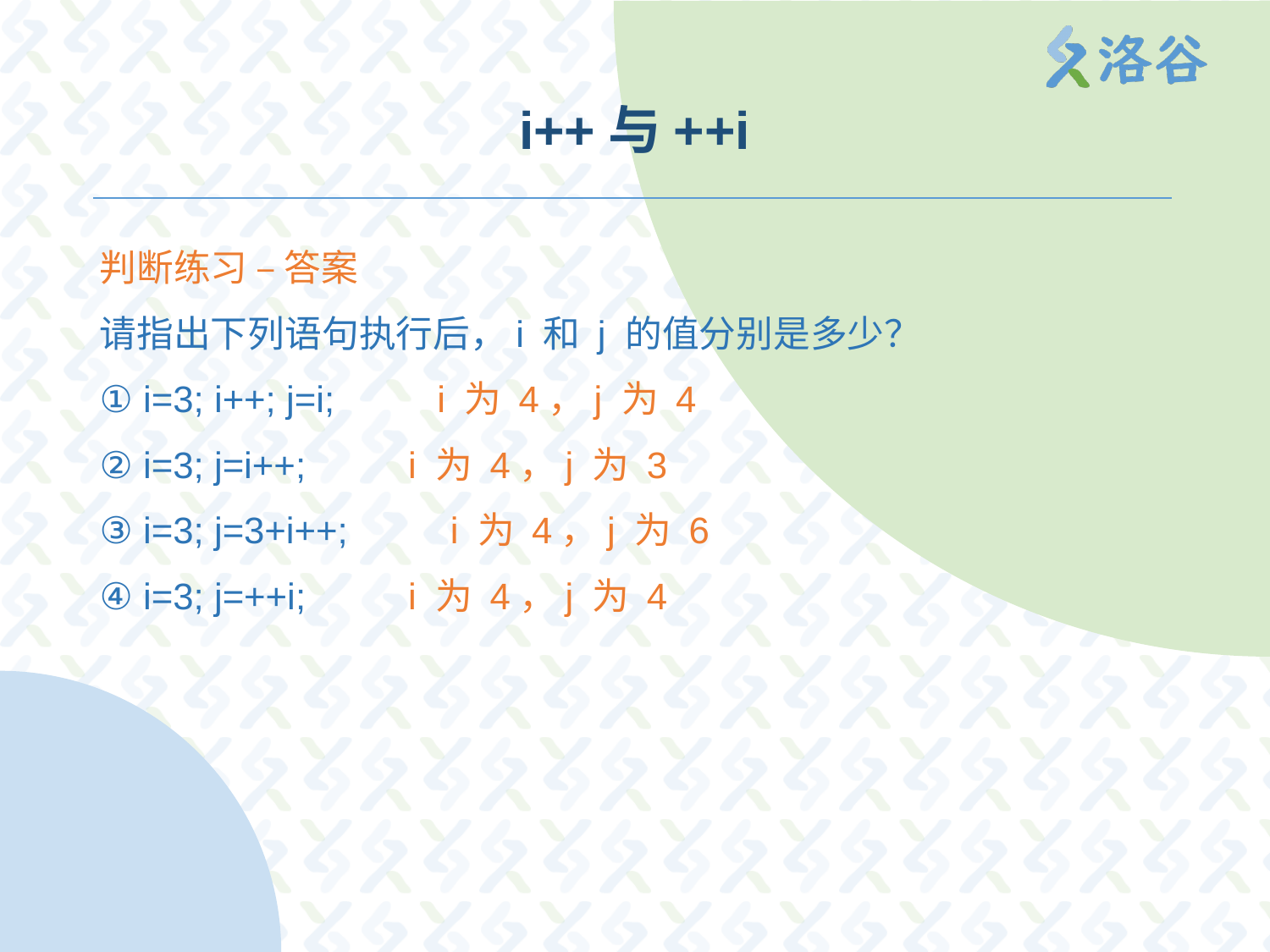

# i++与++i
判断练习 – 答案
请指出下列语句执行后，i 和 j 的值分别是多少？
① i=3; i++; j=i; 　　i 为 4，j 为 4
② i=3; j=i++; 　　i 为 4，j 为 3
③ i=3; j=3+i++; 　　i 为 4，j 为 6
④ i=3; j=++i; 　　i 为 4，j 为 4